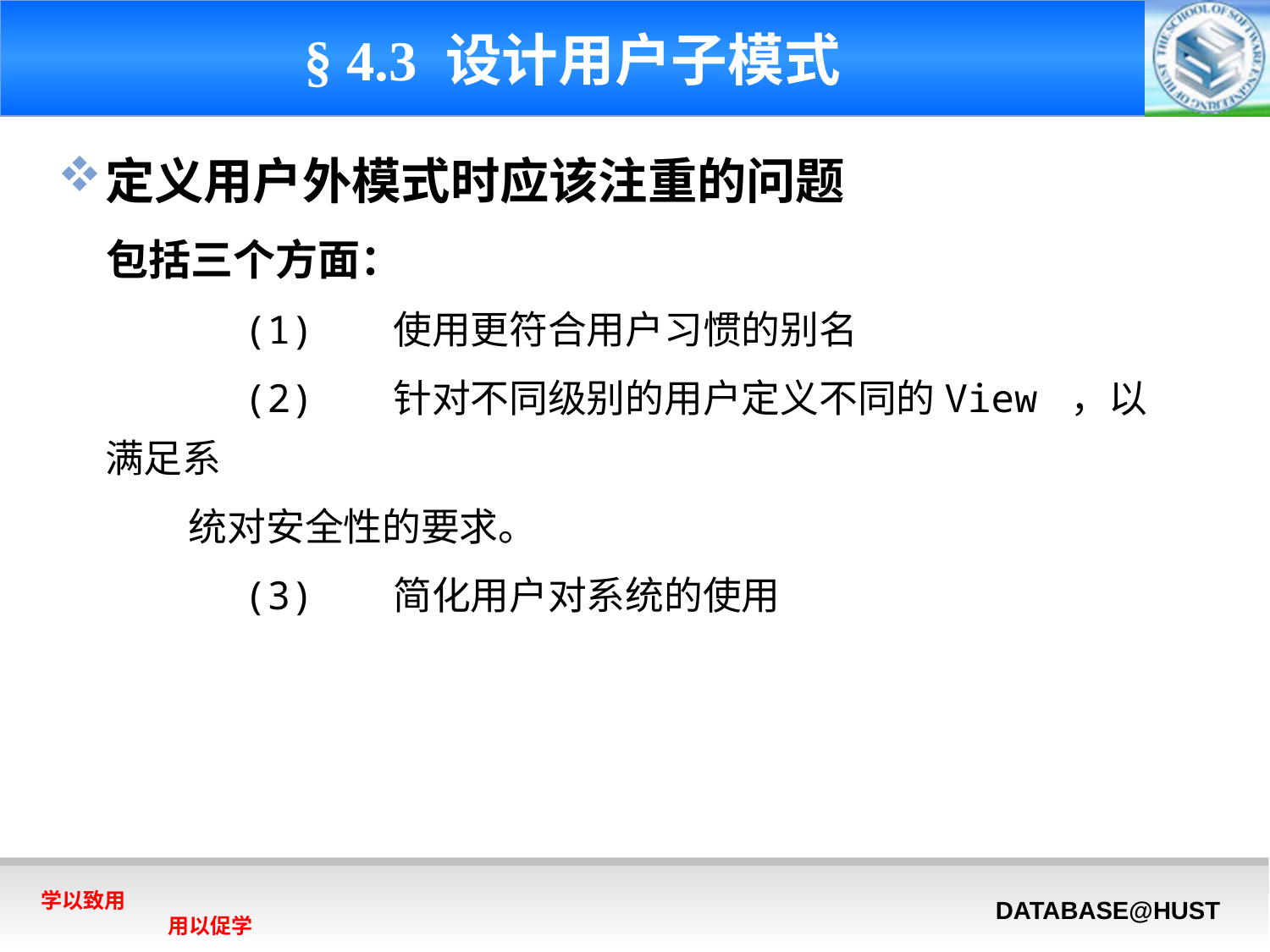

# § 4.3 设计用户子模式
定义用户外模式时应该注重的问题
    包括三个方面：
        (1)   使用更符合用户习惯的别名
        (2)   针对不同级别的用户定义不同的View ，以满足系
              统对安全性的要求。
        (3)   简化用户对系统的使用